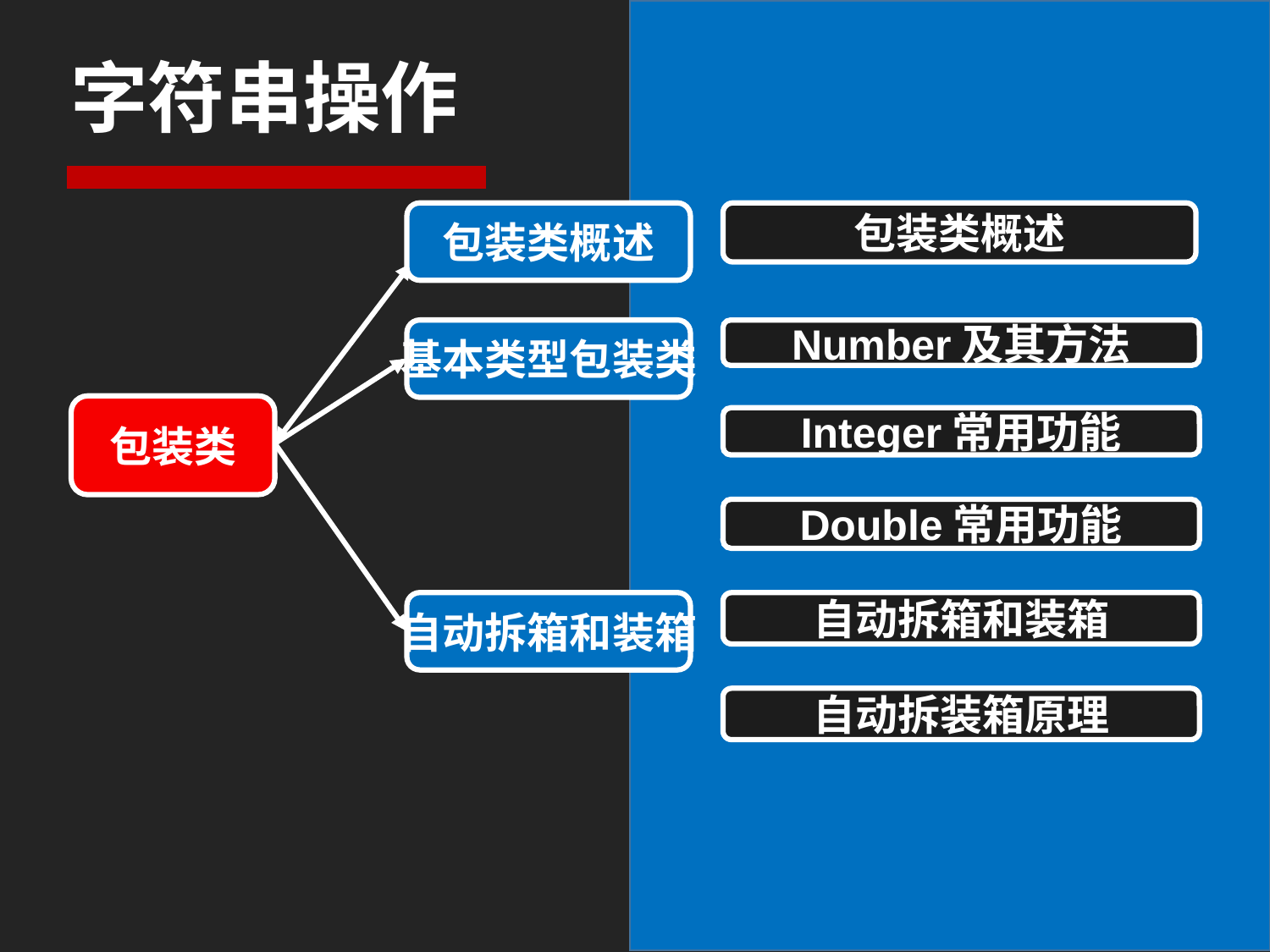

# 字符串操作

包装类概述
包装类概述
基本类型包装类
Number及其方法
包装类
Integer常用功能
Double常用功能
自动拆箱和装箱
自动拆箱和装箱
自动拆装箱原理